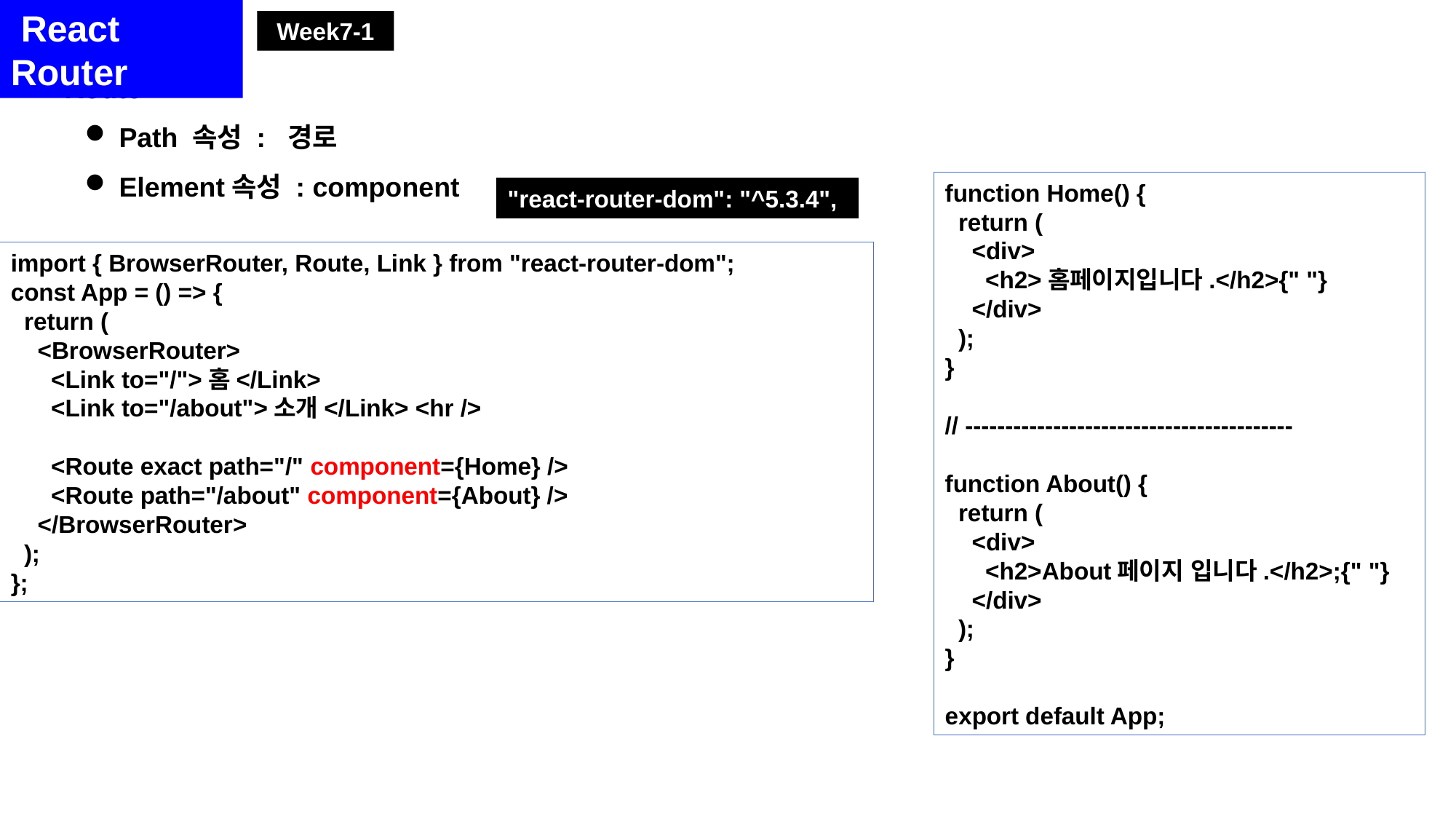

React Router
Week7-1
Route
Path 속성 :  경로
Element속성 : component
function Home() {
  return (
    <div>
      <h2>홈페이지입니다.</h2>{" "}
    </div>
  );
}

// -----------------------------------------

function About() {
  return (
    <div>
      <h2>About페이지 입니다.</h2>;{" "}
    </div>
  );
}
export default App;
"react-router-dom": "^5.3.4",
import { BrowserRouter, Route, Link } from "react-router-dom";
const App = () => {
  return (
    <BrowserRouter>
      <Link to="/">홈</Link>
      <Link to="/about">소개</Link> <hr />

      <Route exact path="/" component={Home} />
      <Route path="/about" component={About} />
    </BrowserRouter>
  );
};